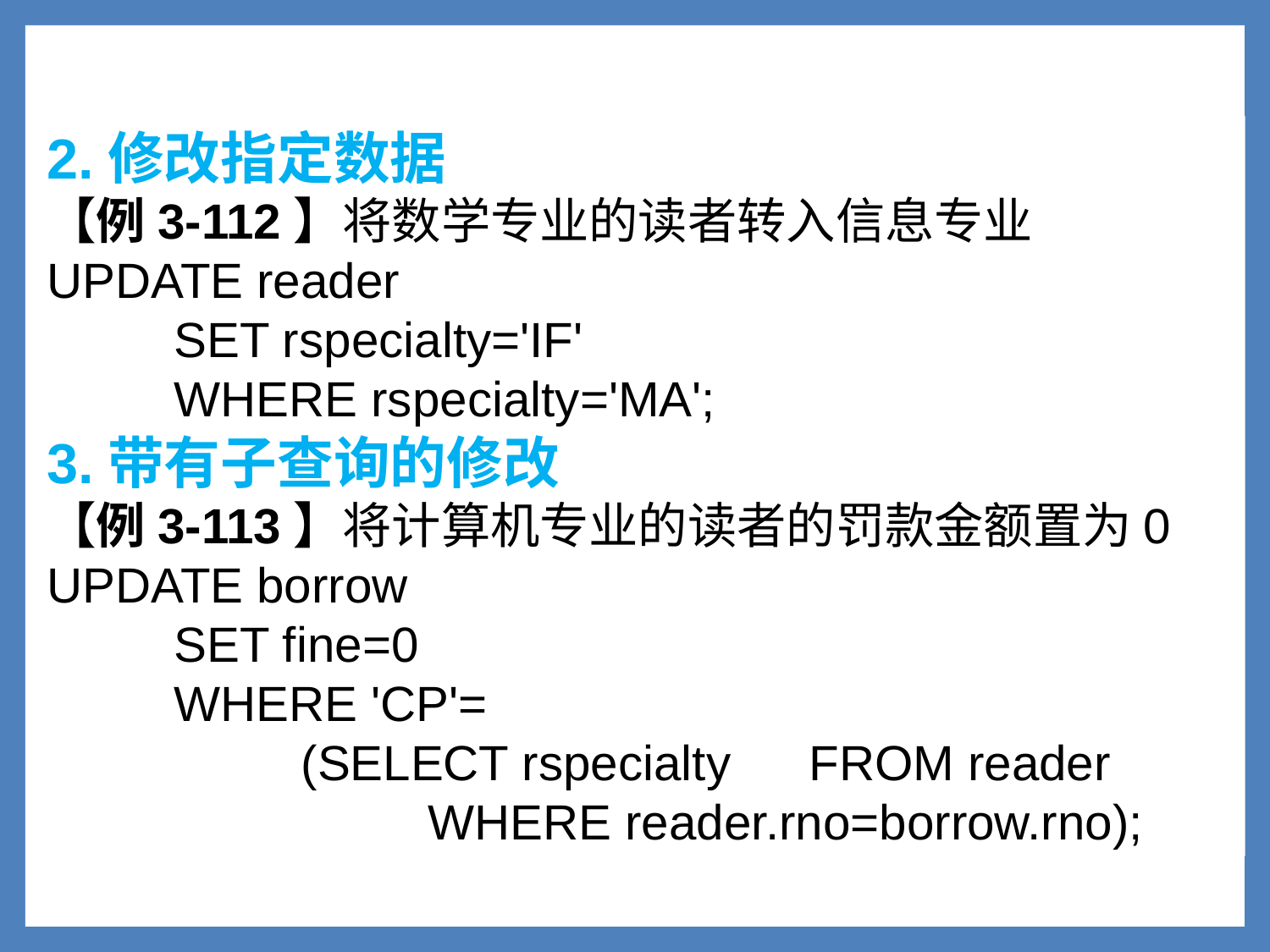

2.修改指定数据
【例3-112】将数学专业的读者转入信息专业
UPDATE reader
	SET rspecialty='IF'
	WHERE rspecialty='MA';
3.带有子查询的修改
【例3-113】将计算机专业的读者的罚款金额置为0
UPDATE borrow
	SET fine=0
	WHERE 'CP'=
		(SELECT rspecialty	FROM reader
			WHERE reader.rno=borrow.rno);
1